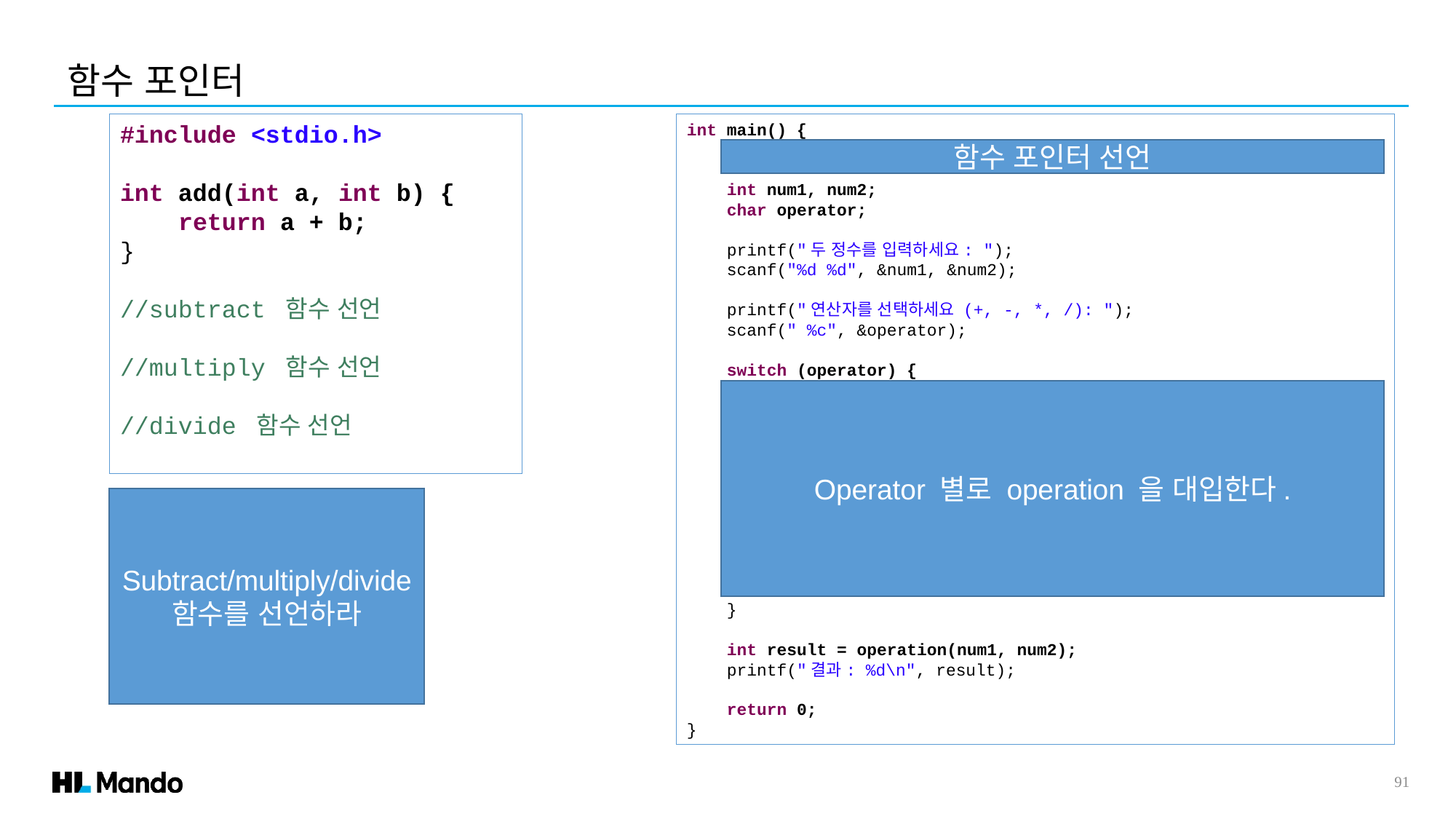

함수 포인터
#include <stdio.h>

int add(int a, int b) {
    return a + b;
}

//subtract 함수 선언

//multiply 함수 선언

//divide 함수 선언

int main() {

    int num1, num2;
    char operator;

    printf("두 정수를 입력하세요: ");
    scanf("%d %d", &num1, &num2);

    printf("연산자를 선택하세요 (+, -, *, /): ");
    scanf(" %c", &operator);

    switch (operator) {

    }

    int result = operation(num1, num2);
    printf("결과: %d\n", result);

    return 0;
}
함수 포인터 선언
Operator 별로 operation 을 대입한다.
Subtract/multiply/divide 함수를 선언하라
91